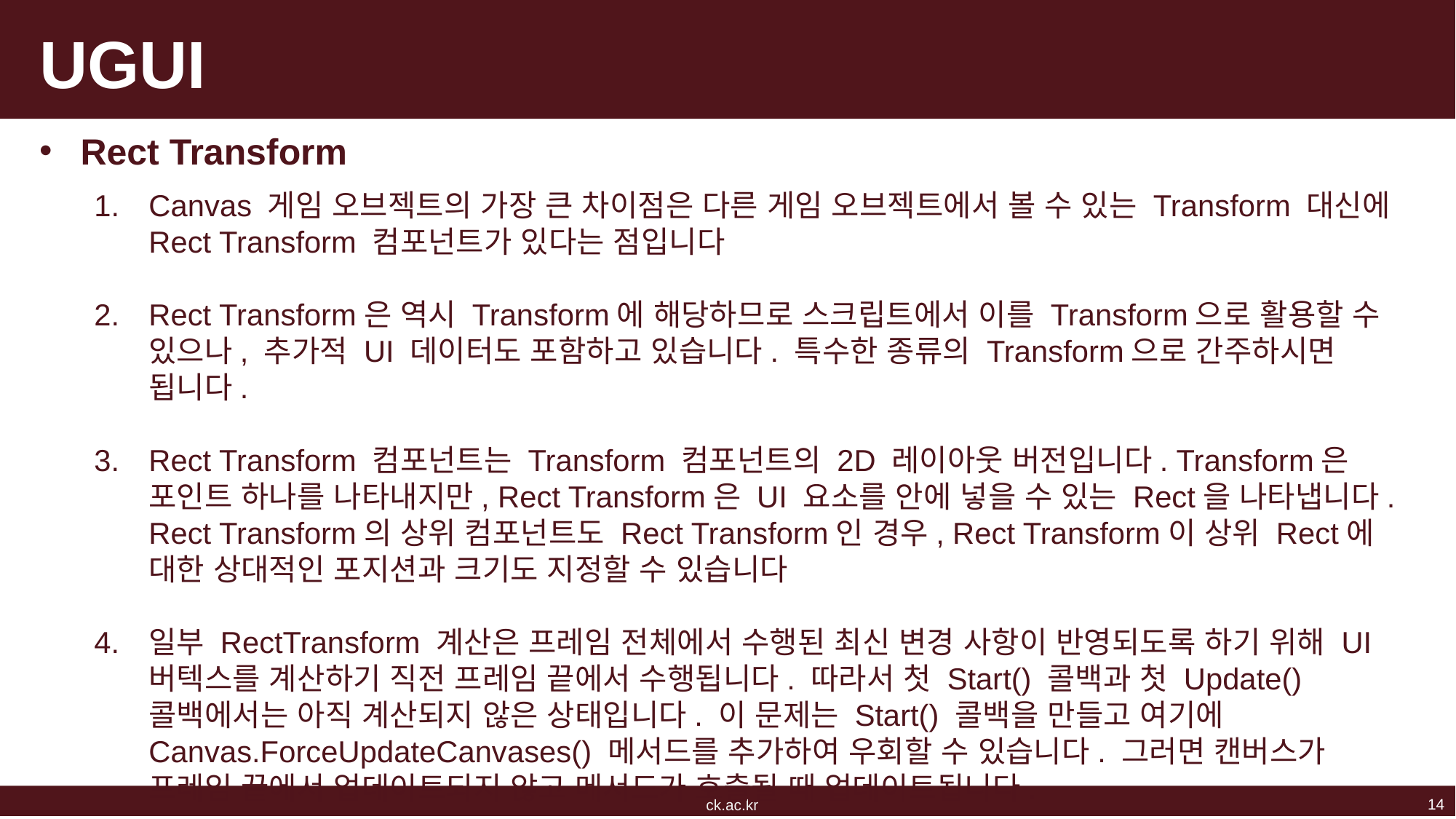

# UGUI
Rect Transform

Canvas 게임 오브젝트의 가장 큰 차이점은 다른 게임 오브젝트에서 볼 수 있는 Transform 대신에 Rect Transform 컴포넌트가 있다는 점입니다

Rect Transform은 역시 Transform에 해당하므로 스크립트에서 이를 Transform으로 활용할 수 있으나, 추가적 UI 데이터도 포함하고 있습니다. 특수한 종류의 Transform으로 간주하시면 됩니다.

Rect Transform 컴포넌트는 Transform 컴포넌트의 2D 레이아웃 버전입니다. Transform은 포인트 하나를 나타내지만, Rect Transform은 UI 요소를 안에 넣을 수 있는 Rect을 나타냅니다. Rect Transform의 상위 컴포넌트도 Rect Transform인 경우, Rect Transform이 상위 Rect에 대한 상대적인 포지션과 크기도 지정할 수 있습니다

일부 RectTransform 계산은 프레임 전체에서 수행된 최신 변경 사항이 반영되도록 하기 위해 UI 버텍스를 계산하기 직전 프레임 끝에서 수행됩니다. 따라서 첫 Start() 콜백과 첫 Update() 콜백에서는 아직 계산되지 않은 상태입니다. 이 문제는 Start() 콜백을 만들고 여기에 Canvas.ForceUpdateCanvases() 메서드를 추가하여 우회할 수 있습니다. 그러면 캔버스가 프레임 끝에서 업데이트되지 않고 메서드가 호출될 때 업데이트됩니다.

14
ck.ac.kr